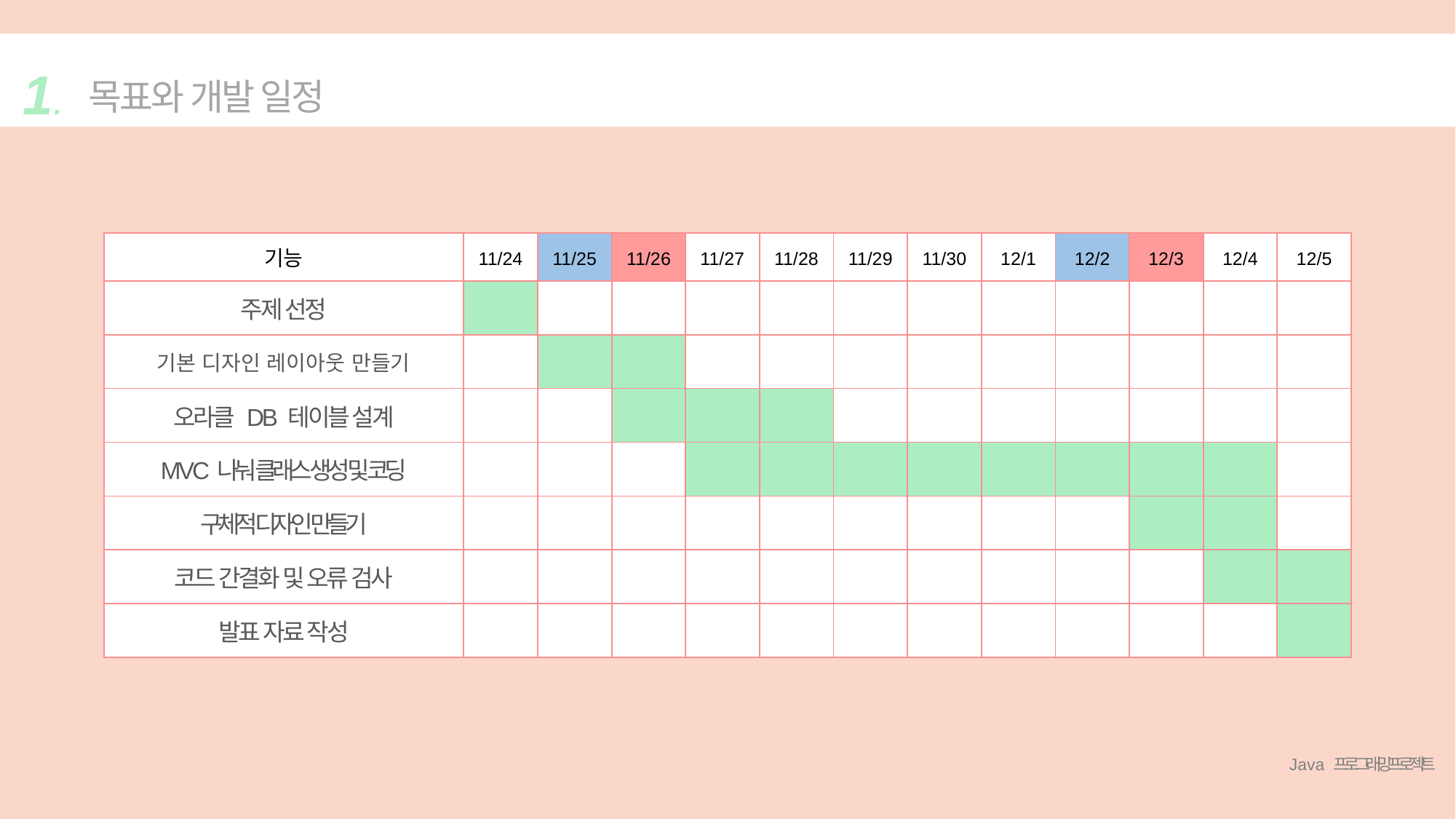

ㅌ
1.
목표와 개발 일정
| 기능 | 11/24 | 11/25 | 11/26 | 11/27 | 11/28 | 11/29 | 11/30 | 12/1 | 12/2 | 12/3 | 12/4 | 12/5 |
| --- | --- | --- | --- | --- | --- | --- | --- | --- | --- | --- | --- | --- |
| 주제 선정 |  |  |  |  |  |  |  |  |  |  |  |  |
| 기본 디자인 레이아웃 만들기 |  |  |  |  |  |  |  |  |  |  |  |  |
| 오라클 DB 테이블 설계 |  |  |  |  |  |  |  |  |  |  |  |  |
| M V C 나눠 클래스 생성 및 코딩 |  |  |  |  |  |  |  |  |  |  |  |  |
| 구체적 디자인 만들기 |  |  |  |  |  |  |  |  |  |  |  |  |
| 코드 간결화 및 오류 검사 |  |  |  |  |  |  |  |  |  |  |  |  |
| 발표 자료 작성 |  |  |  |  |  |  |  |  |  |  |  |  |
Java 프로그래밍 프로젝트